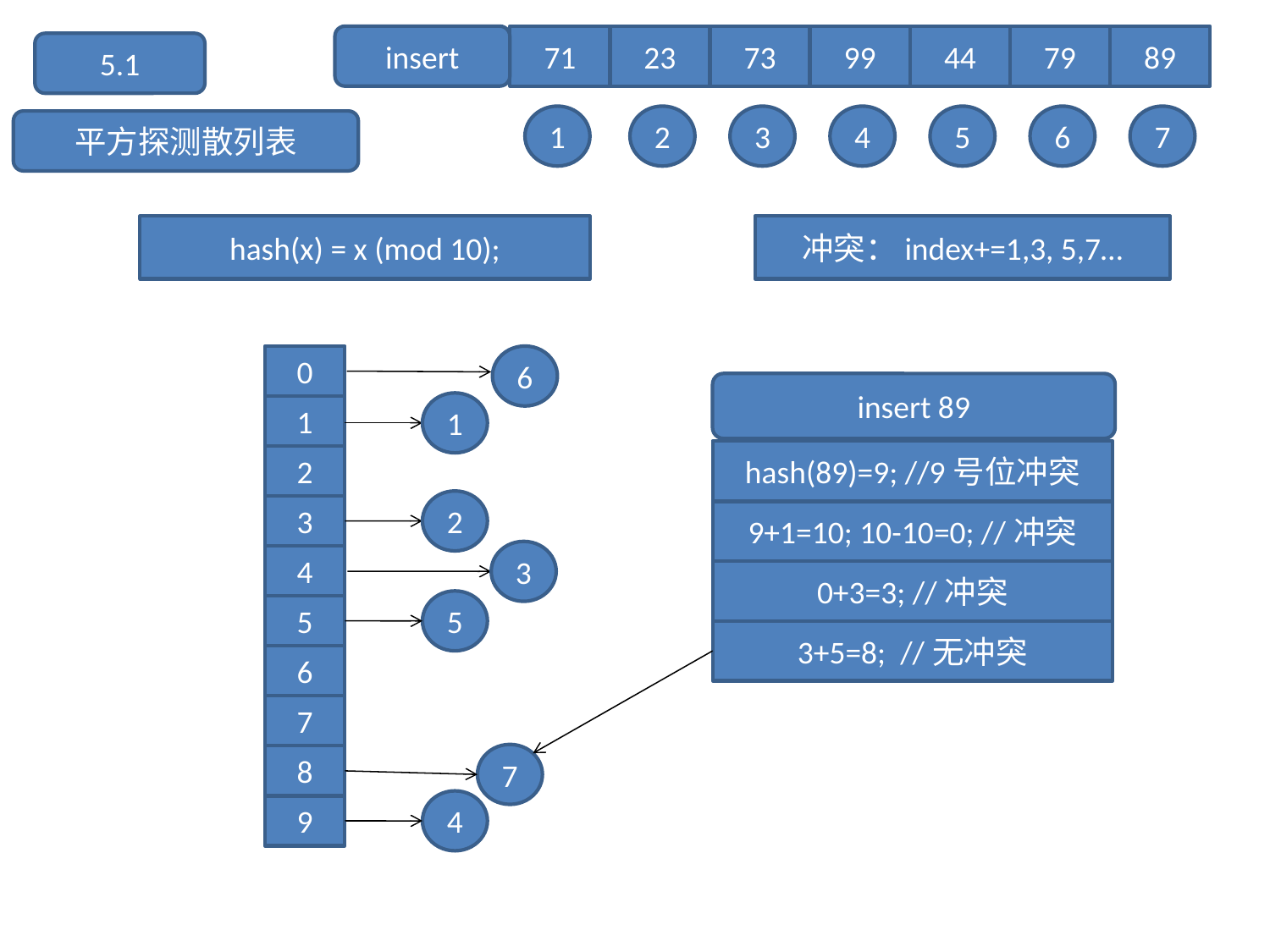

insert
71
23
73
99
44
79
89
5.1
1
2
3
4
5
6
7
平方探测散列表
hash(x) = x (mod 10);
冲突：index+=1,3, 5,7…
0
6
insert 89
1
1
hash(89)=9; //9号位冲突
2
2
3
9+1=10; 10-10=0; //冲突
3
4
0+3=3; //冲突
5
5
3+5=8;  //无冲突
6
7
7
8
4
9